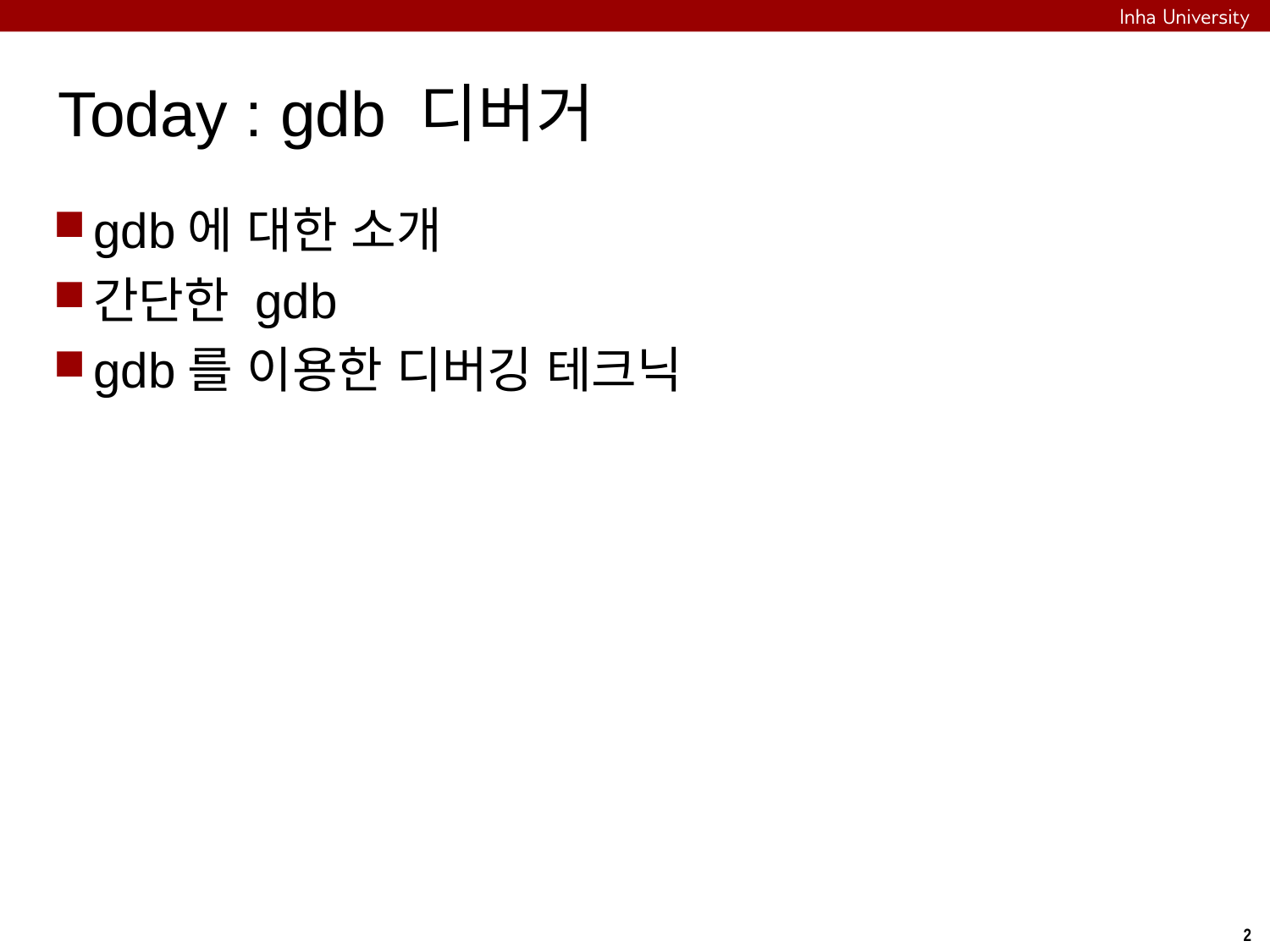

Inha University
# Today : gdb 디버거
gdb에 대한 소개
간단한 gdb
gdb를 이용한 디버깅 테크닉